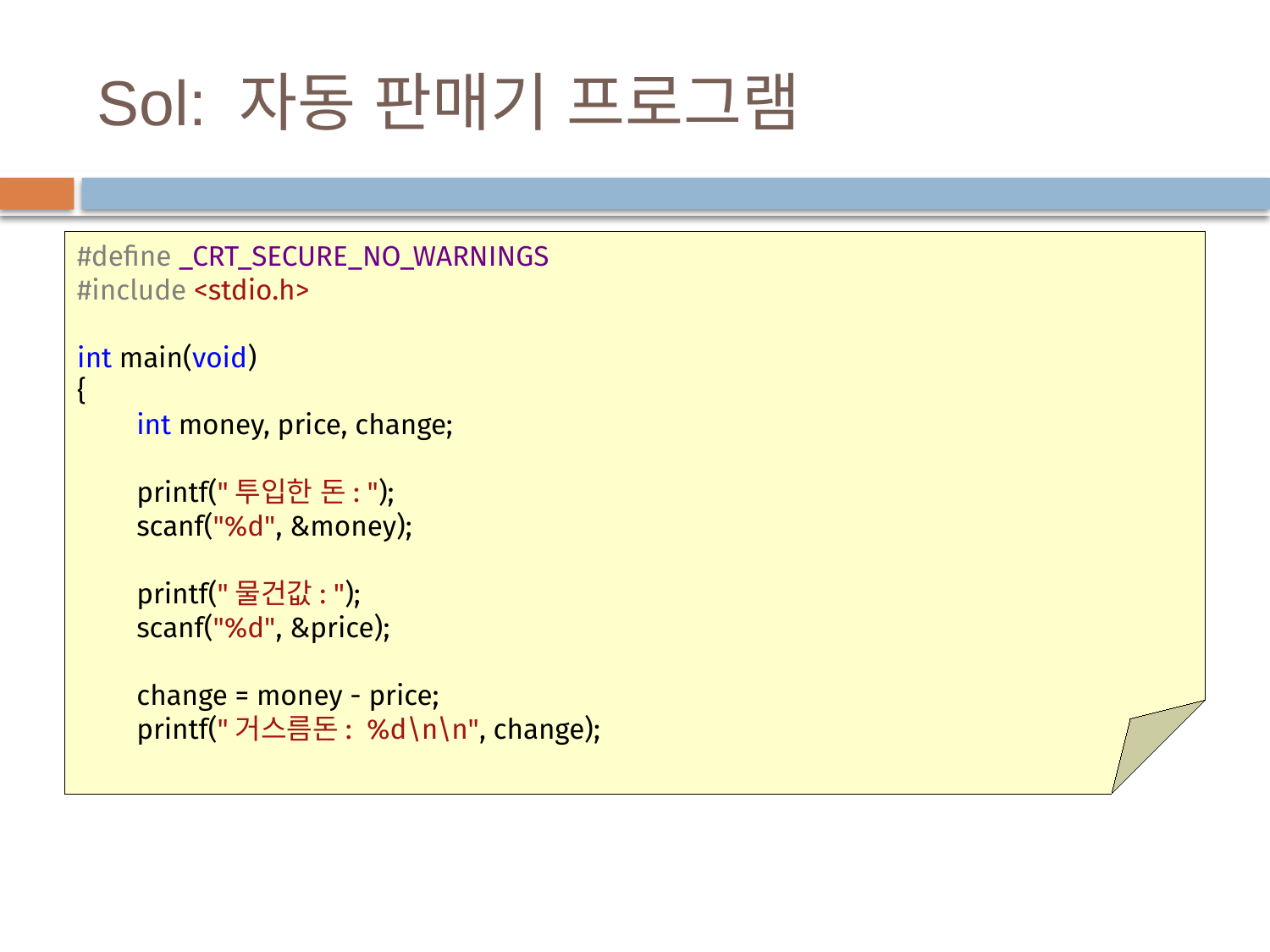

# Sol: 자동 판매기 프로그램
#define _CRT_SECURE_NO_WARNINGS
#include <stdio.h>

int main(void)
{
        int money, price, change;

        printf("투입한 돈: ");
        scanf("%d", &money);

        printf("물건값: ");
        scanf("%d", &price);

        change = money - price;
        printf("거스름돈:  %d\n\n", change);